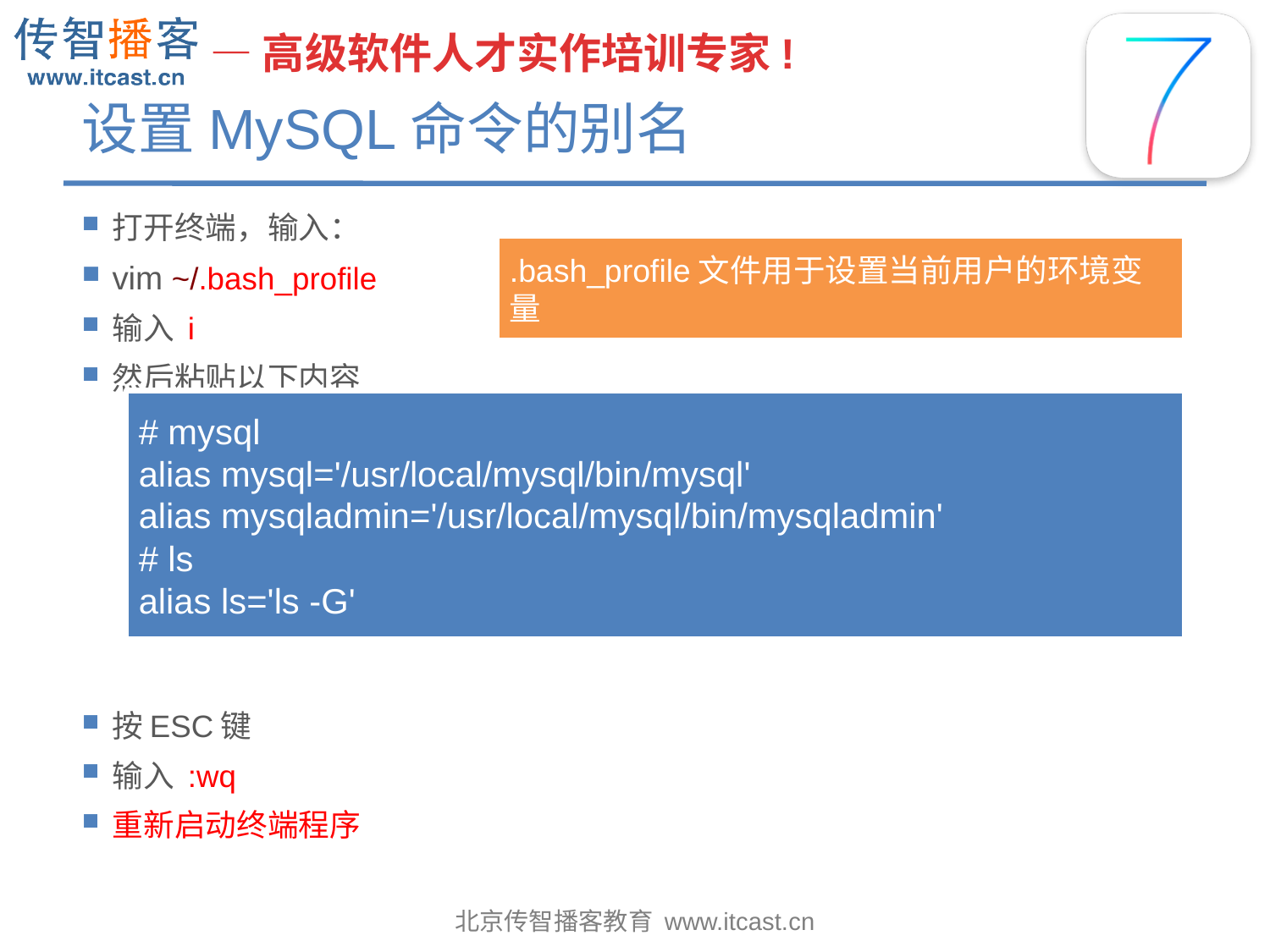

# 设置MySQL命令的别名
打开终端，输入：
vim ~/.bash_profile
输入 i
然后粘贴以下内容

按ESC键
输入 :wq
重新启动终端程序
.bash_profile文件用于设置当前用户的环境变量
# mysql
alias mysql='/usr/local/mysql/bin/mysql'
alias mysqladmin='/usr/local/mysql/bin/mysqladmin'
# ls
alias ls='ls -G'